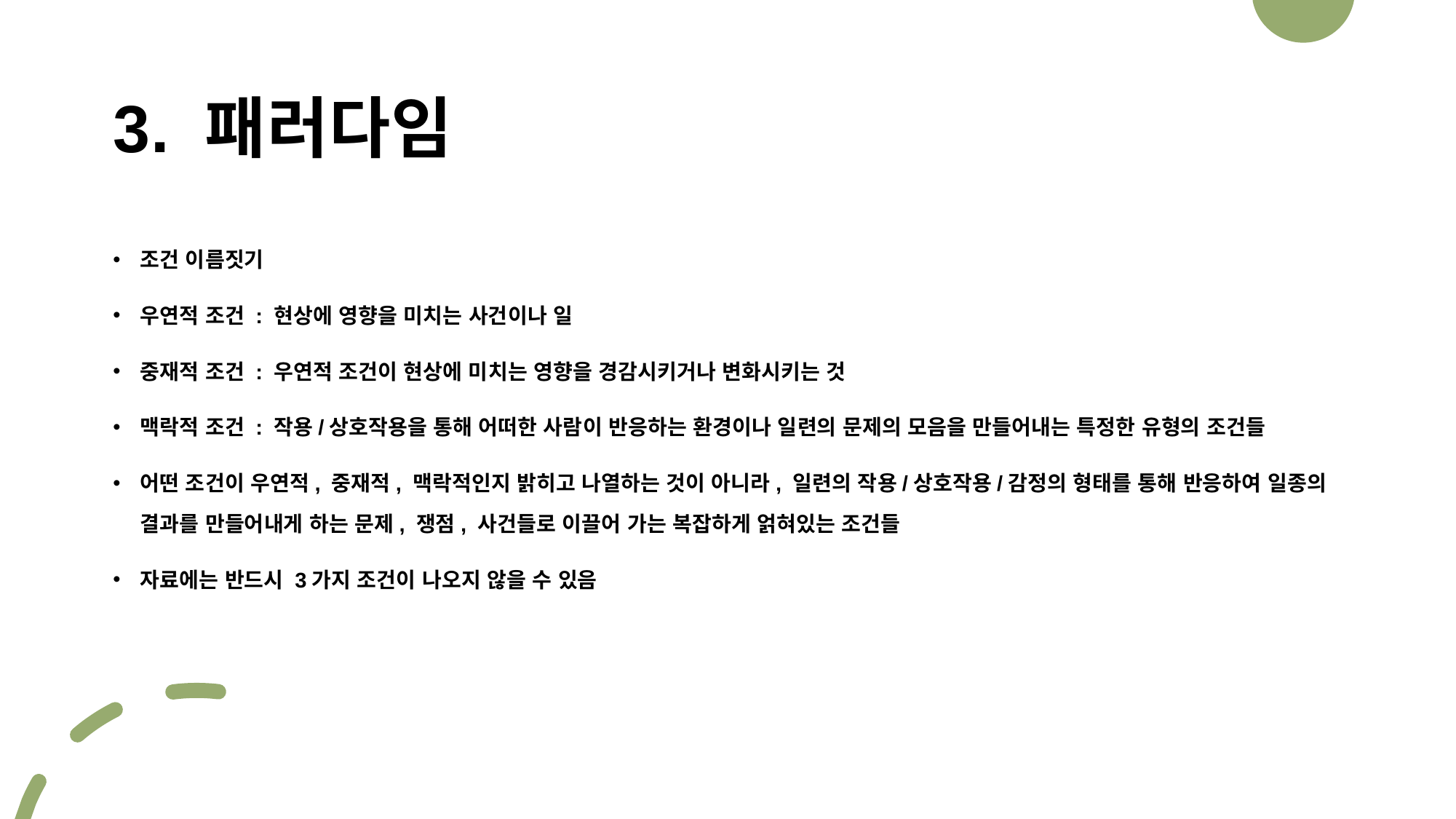

# 3. 패러다임
조건 이름짓기
우연적 조건 : 현상에 영향을 미치는 사건이나 일
중재적 조건 : 우연적 조건이 현상에 미치는 영향을 경감시키거나 변화시키는 것
맥락적 조건 : 작용/상호작용을 통해 어떠한 사람이 반응하는 환경이나 일련의 문제의 모음을 만들어내는 특정한 유형의 조건들
어떤 조건이 우연적, 중재적, 맥락적인지 밝히고 나열하는 것이 아니라, 일련의 작용/상호작용/감정의 형태를 통해 반응하여 일종의 결과를 만들어내게 하는 문제, 쟁점, 사건들로 이끌어 가는 복잡하게 얽혀있는 조건들
자료에는 반드시 3가지 조건이 나오지 않을 수 있음